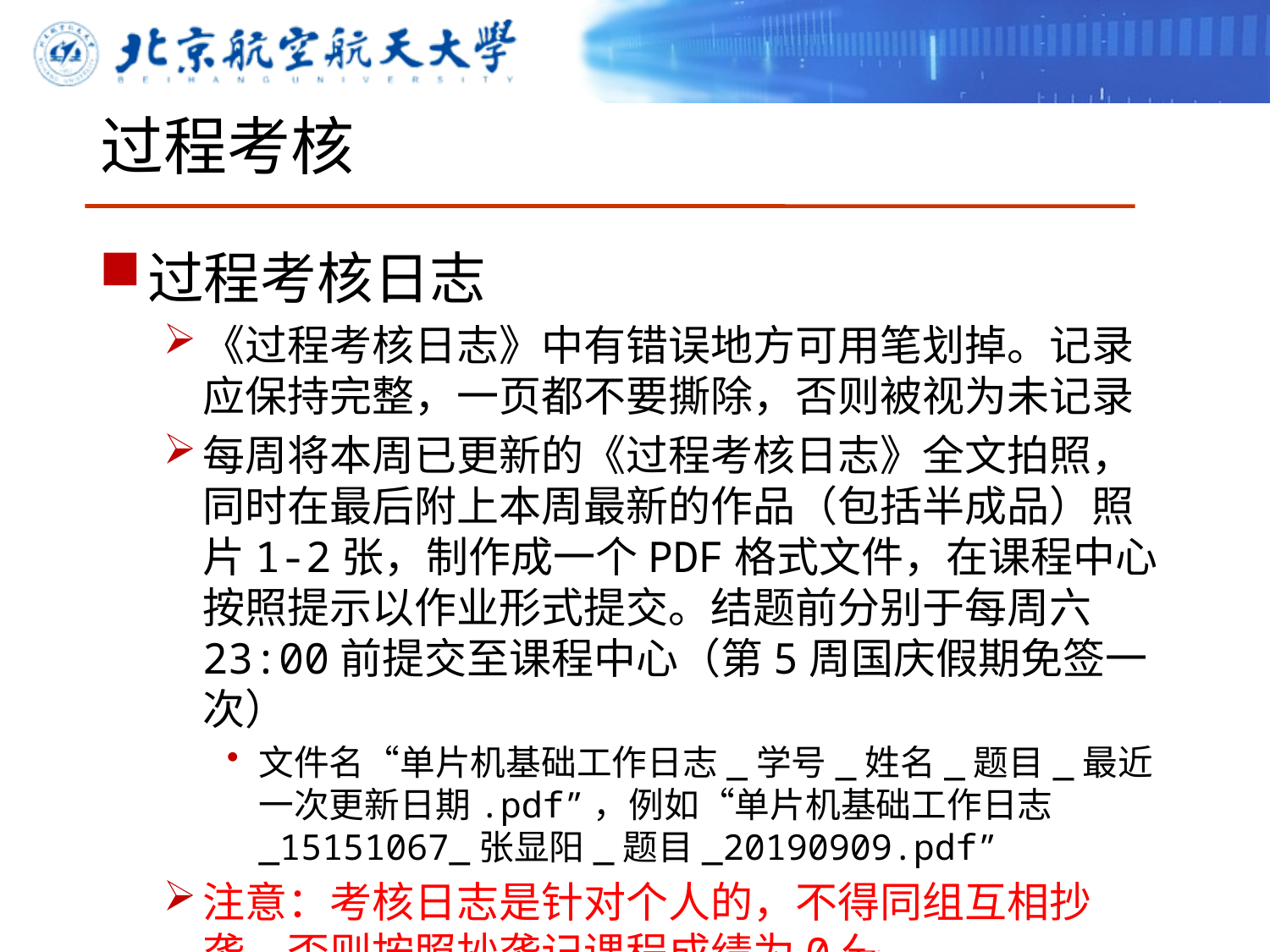

# 过程考核
过程考核日志
《过程考核日志》中有错误地方可用笔划掉。记录应保持完整，一页都不要撕除，否则被视为未记录
每周将本周已更新的《过程考核日志》全文拍照，同时在最后附上本周最新的作品（包括半成品）照片1-2张，制作成一个PDF格式文件，在课程中心按照提示以作业形式提交。结题前分别于每周六23:00前提交至课程中心（第5周国庆假期免签一次）
文件名“单片机基础工作日志_学号_姓名_题目_最近一次更新日期.pdf”，例如“单片机基础工作日志_15151067_张显阳_题目_20190909.pdf”
注意：考核日志是针对个人的，不得同组互相抄袭，否则按照抄袭记课程成绩为0分